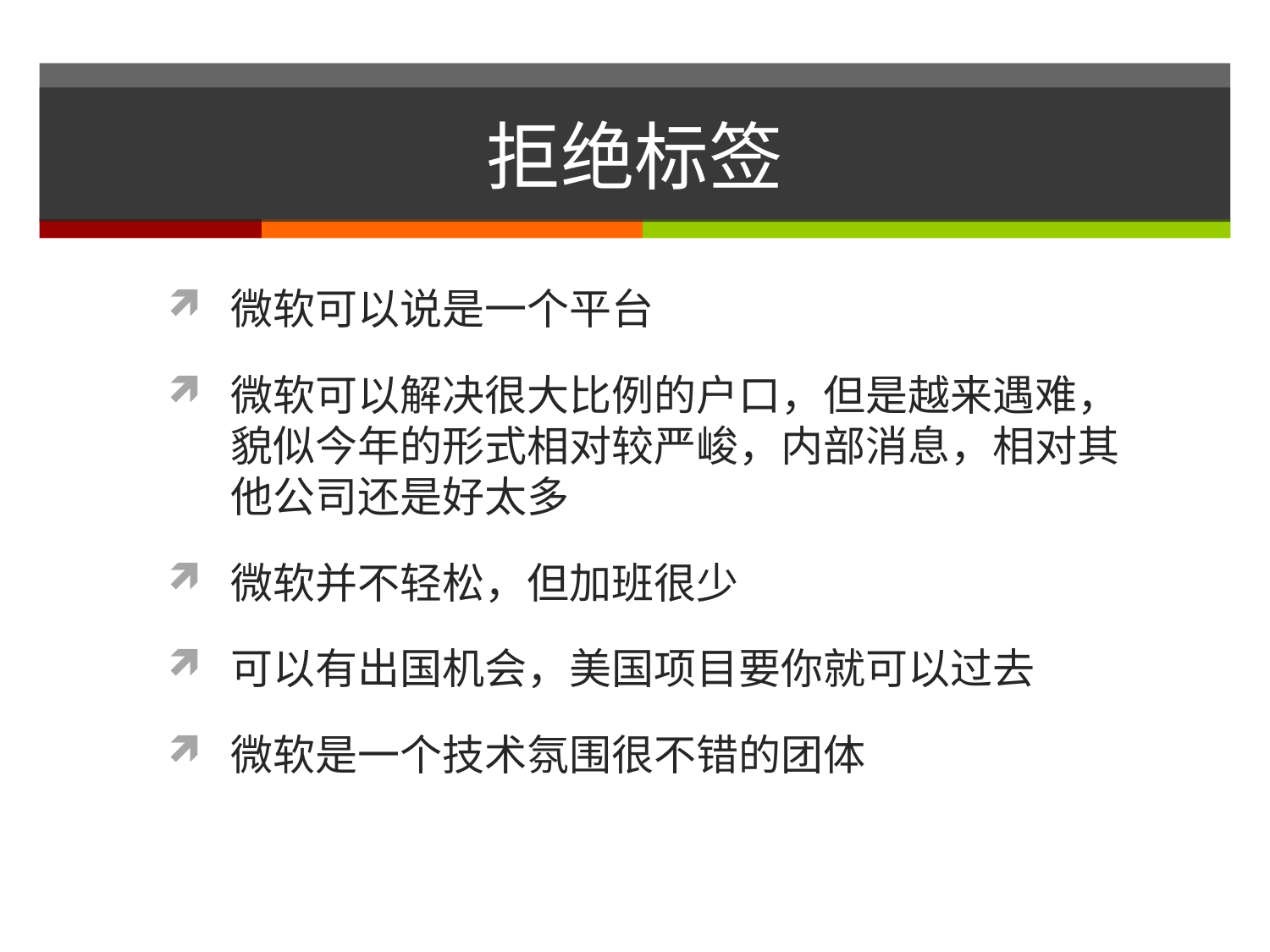

# 拒绝标签
微软可以说是一个平台
微软可以解决很大比例的户口，但是越来遇难，貌似今年的形式相对较严峻，内部消息，相对其他公司还是好太多
微软并不轻松，但加班很少
可以有出国机会，美国项目要你就可以过去
微软是一个技术氛围很不错的团体